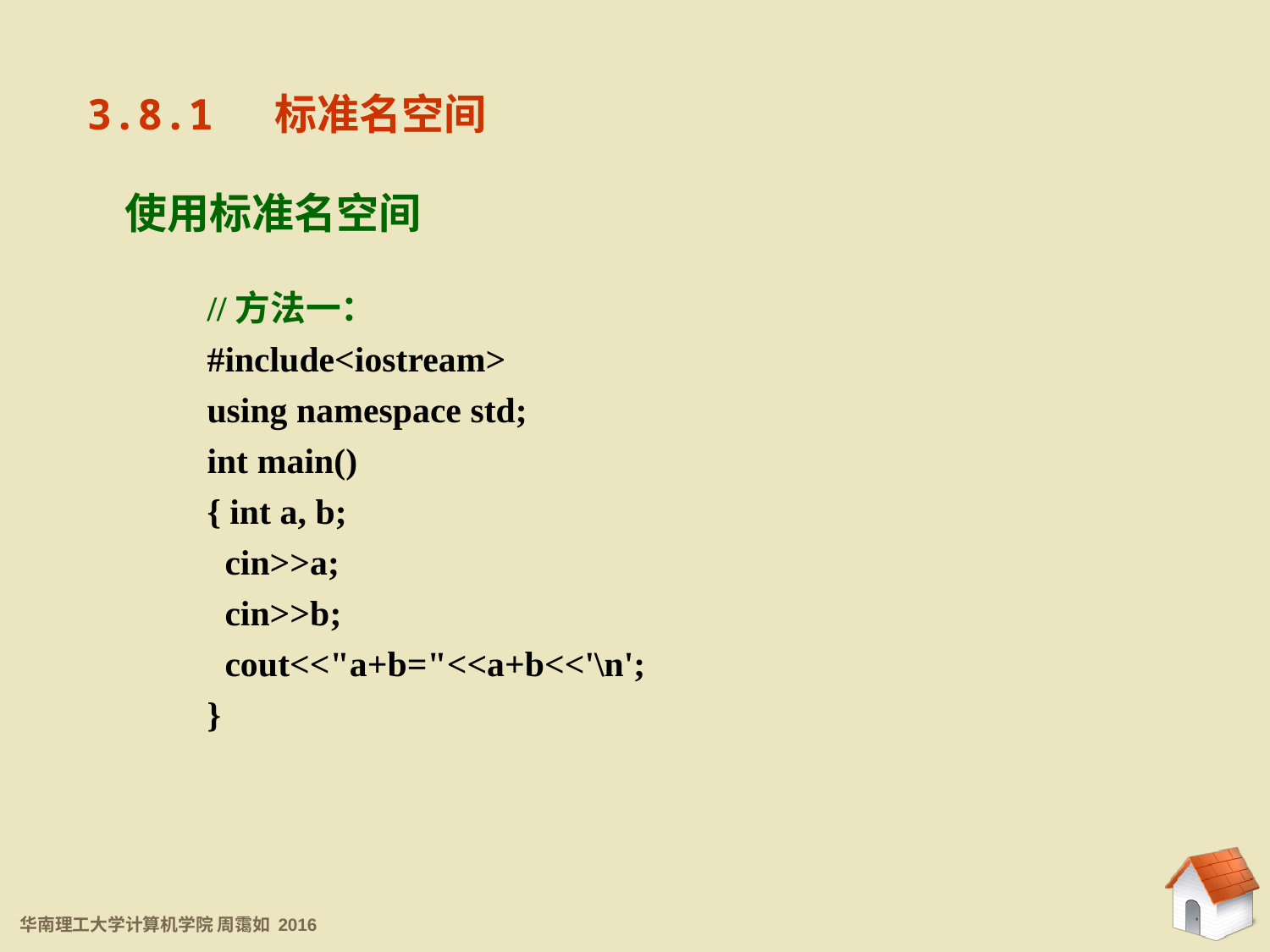

3.8.1  标准名空间
使用标准名空间
//方法一：
#include<iostream>
using namespace std;
int main()
{ int a, b;
  cin>>a;
  cin>>b;
  cout<<"a+b="<<a+b<<'\n';
}